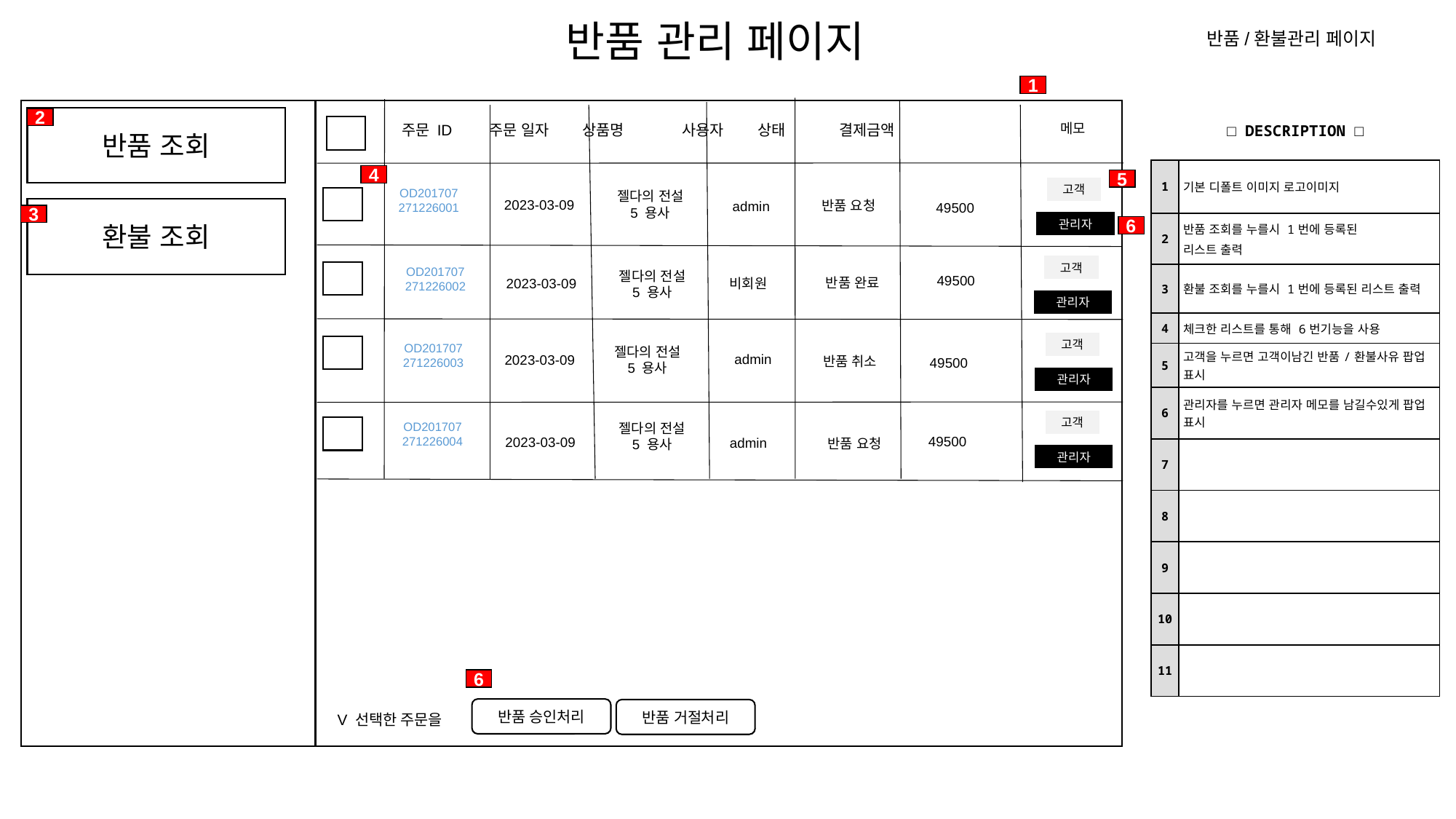

반품/환불관리 페이지
반품 관리 페이지
1

| □ DESCRIPTION □ |  |
| --- | --- |
| 1 | 기본 디폴트 이미지 로고이미지 |
| 2 | 반품 조회를 누를시 1번에 등록된 리스트 출력 |
| 3 | 환불 조회를 누를시 1번에 등록된 리스트 출력 |
| 4 | 체크한 리스트를 통해 6번기능을 사용 |
| 5 | 고객을 누르면 고객이남긴 반품/환불사유 팝업 표시 |
| 6 | 관리자를 누르면 관리자 메모를 남길수있게 팝업 표시 |
| 7 |  |
| 8 |  |
| 9 |  |
| 10 |  |
| 11 |  |
메모
주문 ID        주문 일자        상품명              사용자        상태             결제금액
반품 조회
2

젤다의 전설 5 용사
OD201707271226001
2023-03-09
4
반품 요청
admin
49500
5
고객

환불 조회
3
관리자
6
49500
반품 완료
2023-03-09
OD201707271226002
젤다의 전설 5 용사
비회원
고객

관리자
admin
2023-03-09
젤다의 전설 5 용사
OD201707271226003
반품 취소
49500
고객

관리자
젤다의 전설 5 용사
OD201707271226004
49500
2023-03-09
admin
반품 요청
고객

관리자
6
반품 승인처리
반품 거절처리
V 선택한 주문을